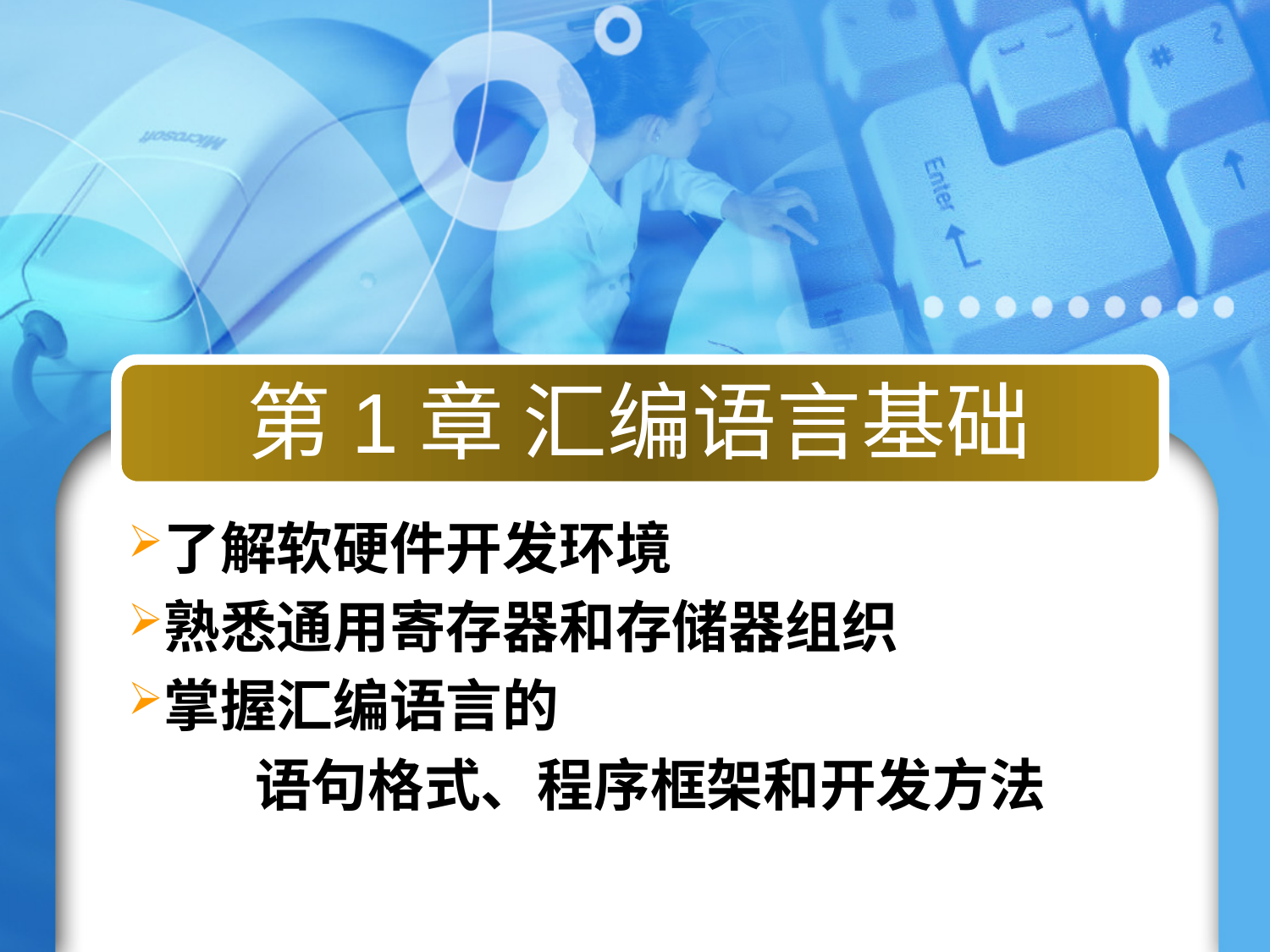

第1章 汇编语言基础
了解软硬件开发环境
熟悉通用寄存器和存储器组织
掌握汇编语言的
	语句格式、程序框架和开发方法